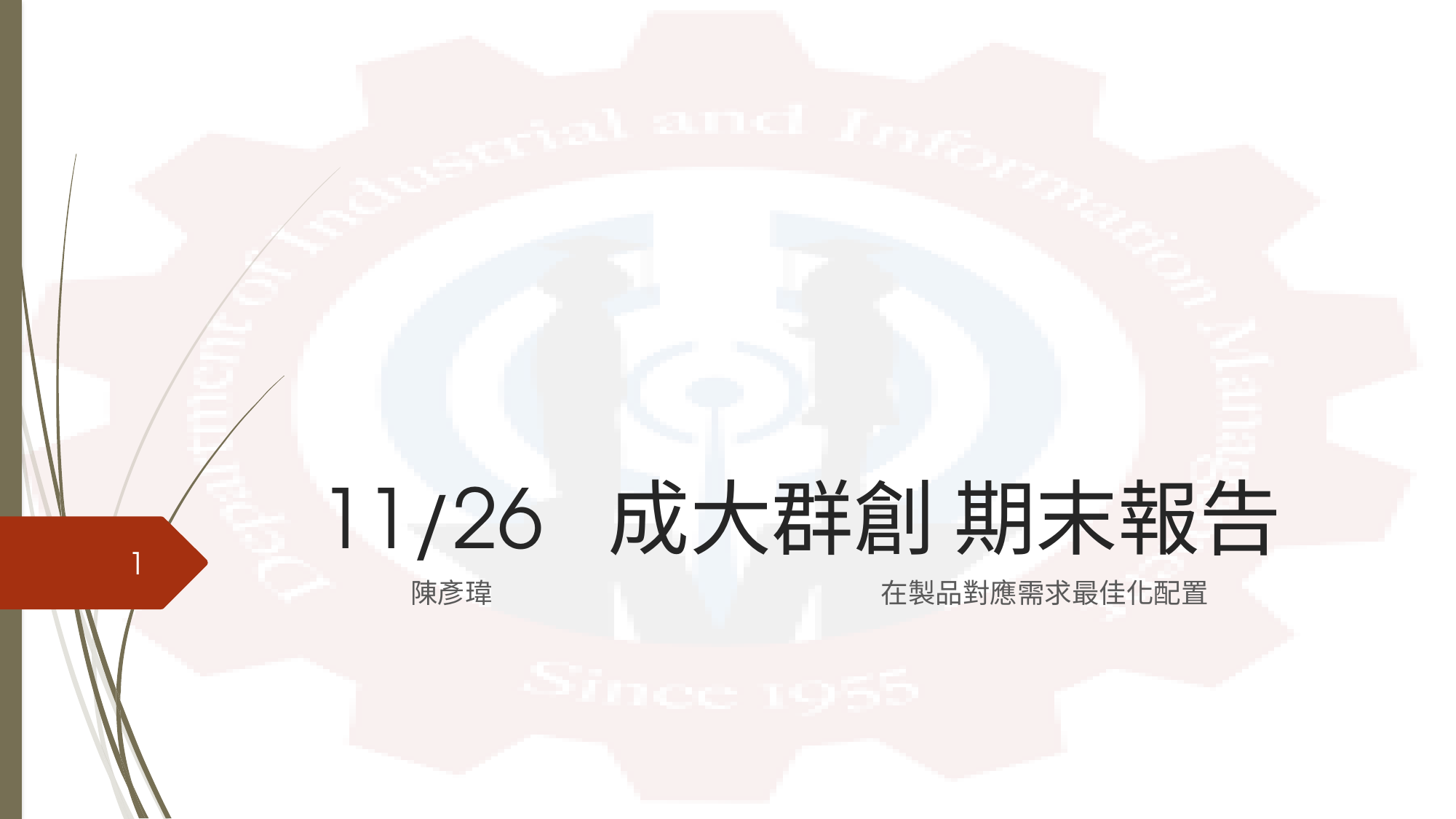

# 11/26  成大群創 期末報告
1
陳彥瑋                                                               在製品對應需求最佳化配置